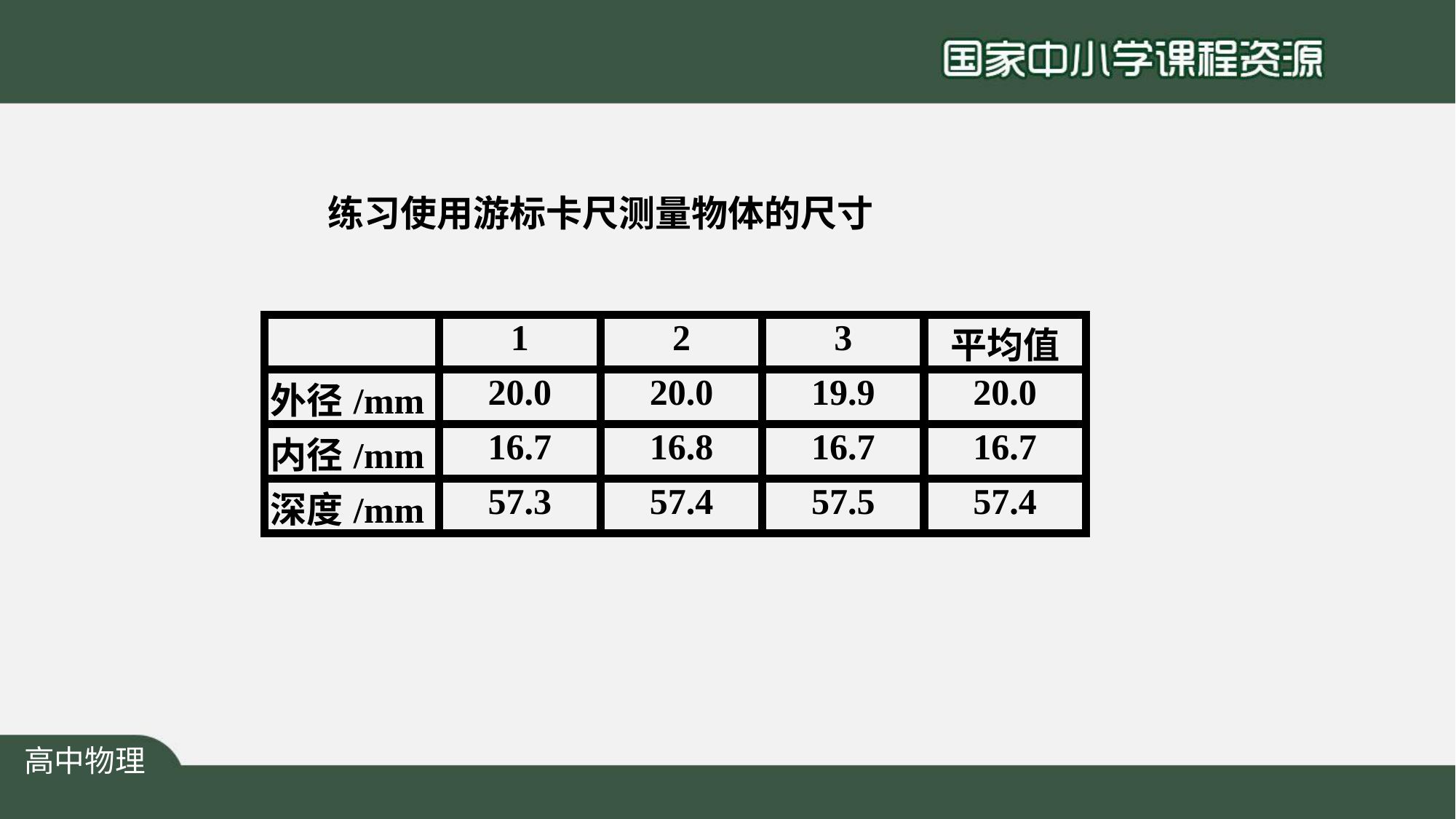

# 练习使用游标卡尺测量物体的尺寸
|  | 1 | 2 | 3 | 平均值 |
| --- | --- | --- | --- | --- |
| 外径/mm | 20.0 | 20.0 | 19.9 | 20.0 |
| 内径/mm | 16.7 | 16.8 | 16.7 | 16.7 |
| 深度/mm | 57.3 | 57.4 | 57.5 | 57.4 |
高中物理